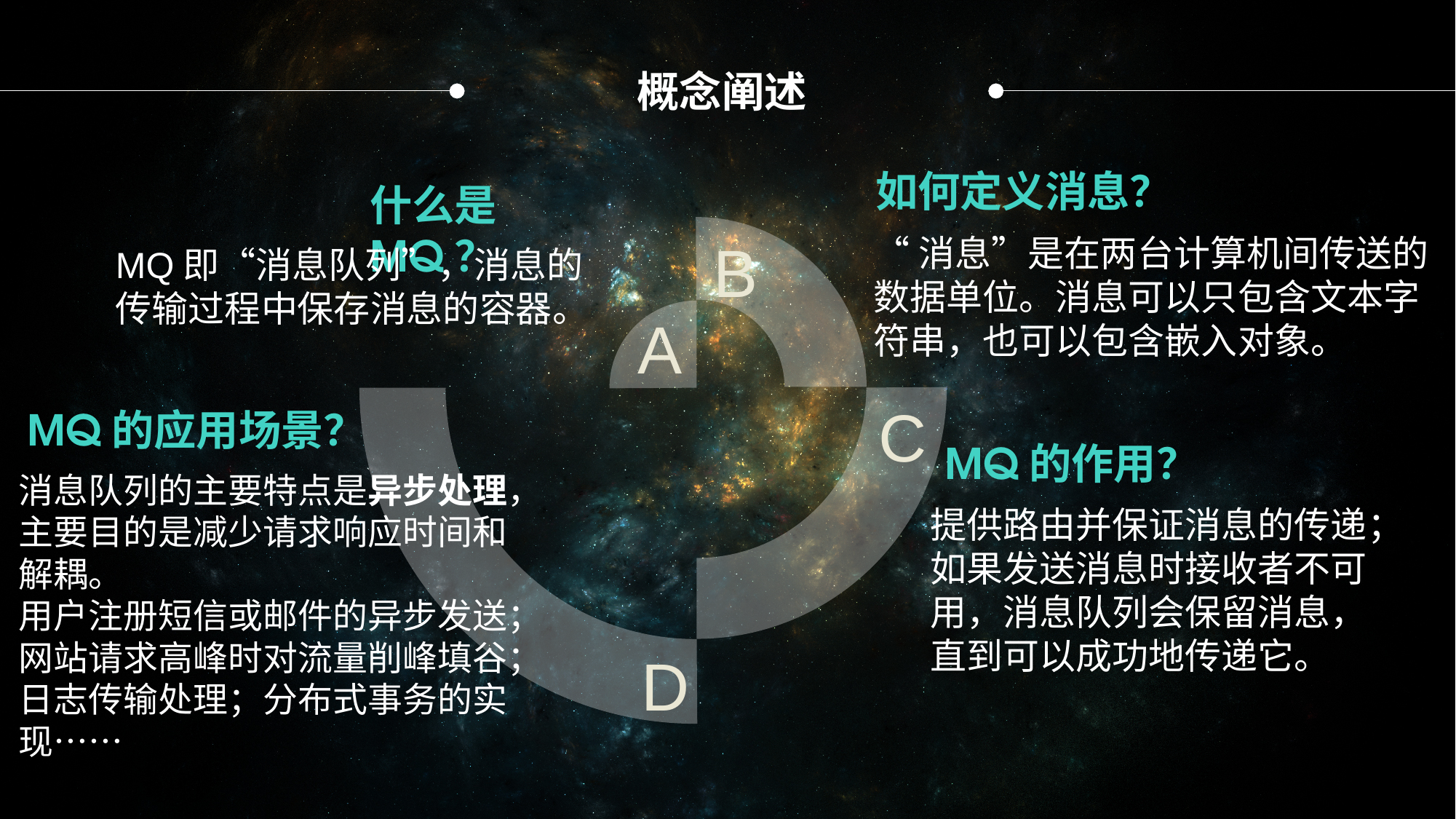

概念阐述
如何定义消息？
什么是MQ？

B
“消息”是在两台计算机间传送的数据单位。消息可以只包含文本字符串，也可以包含嵌入对象。
MQ即“消息队列”，消息的传输过程中保存消息的容器。

A

C
MQ的应用场景？
MQ的作用？
消息队列的主要特点是异步处理，主要目的是减少请求响应时间和解耦。
用户注册短信或邮件的异步发送；网站请求高峰时对流量削峰填谷；日志传输处理；分布式事务的实现……
提供路由并保证消息的传递；如果发送消息时接收者不可用，消息队列会保留消息，直到可以成功地传递它。
D